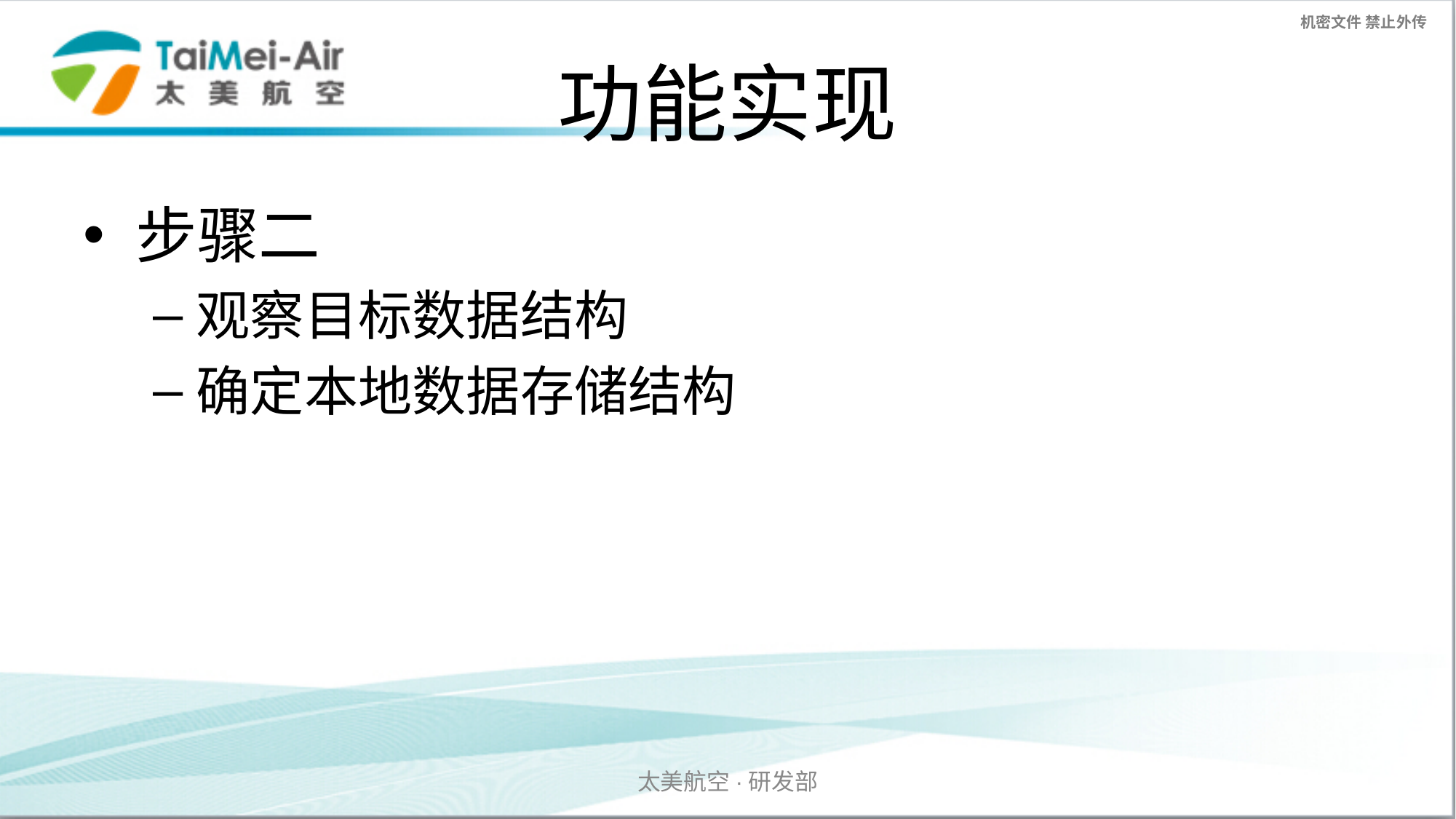

# 功能实现
步骤二
观察目标数据结构
确定本地数据存储结构
太美航空·研发部